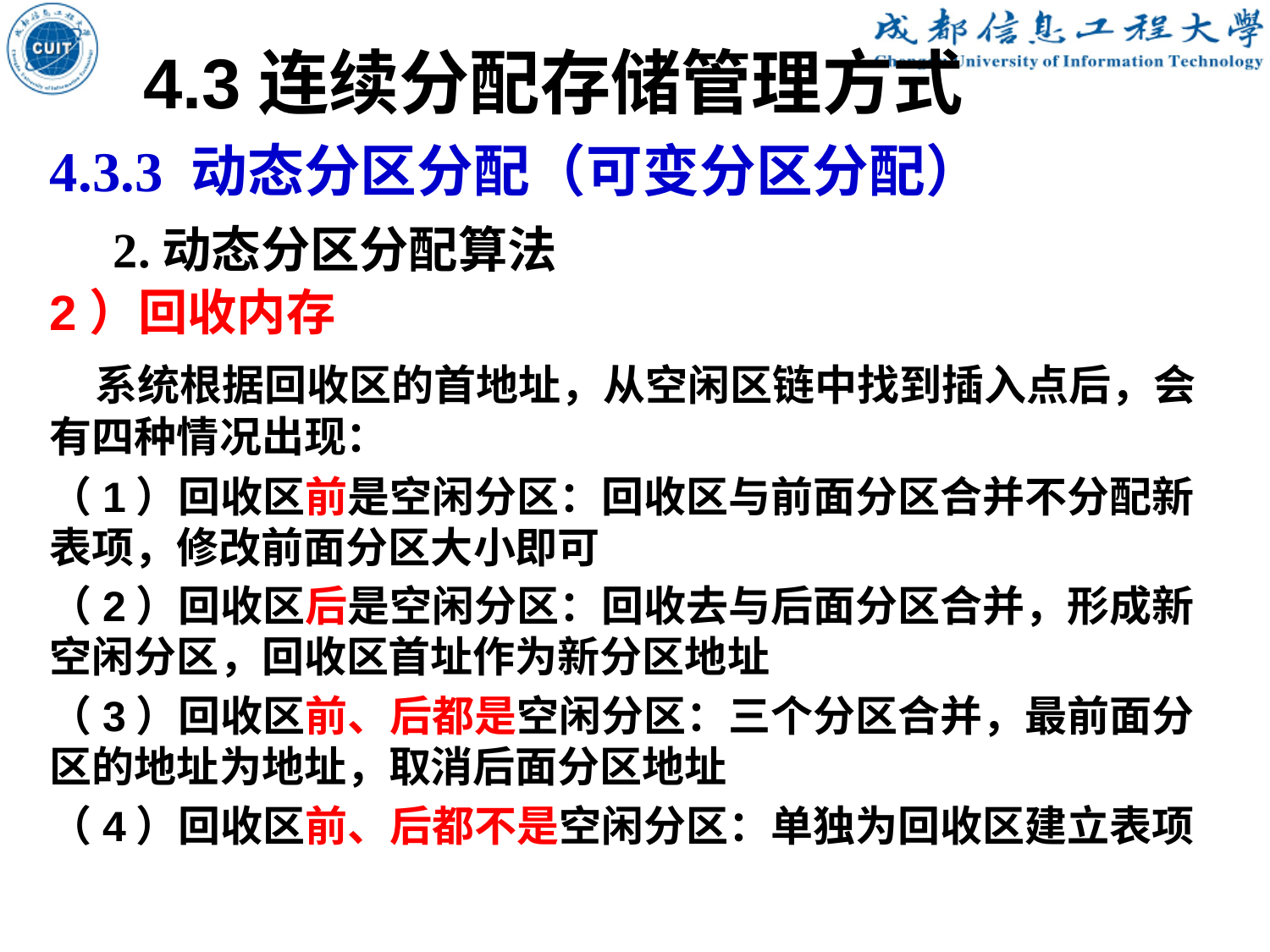

4.3连续分配存储管理方式
4.3.3 动态分区分配（可变分区分配）
2.动态分区分配算法
2）回收内存
   系统根据回收区的首地址，从空闲区链中找到插入点后，会有四种情况出现：
（1）回收区前是空闲分区：回收区与前面分区合并不分配新表项，修改前面分区大小即可
（2）回收区后是空闲分区：回收去与后面分区合并，形成新空闲分区，回收区首址作为新分区地址
（3）回收区前、后都是空闲分区：三个分区合并，最前面分区的地址为地址，取消后面分区地址
（4）回收区前、后都不是空闲分区：单独为回收区建立表项